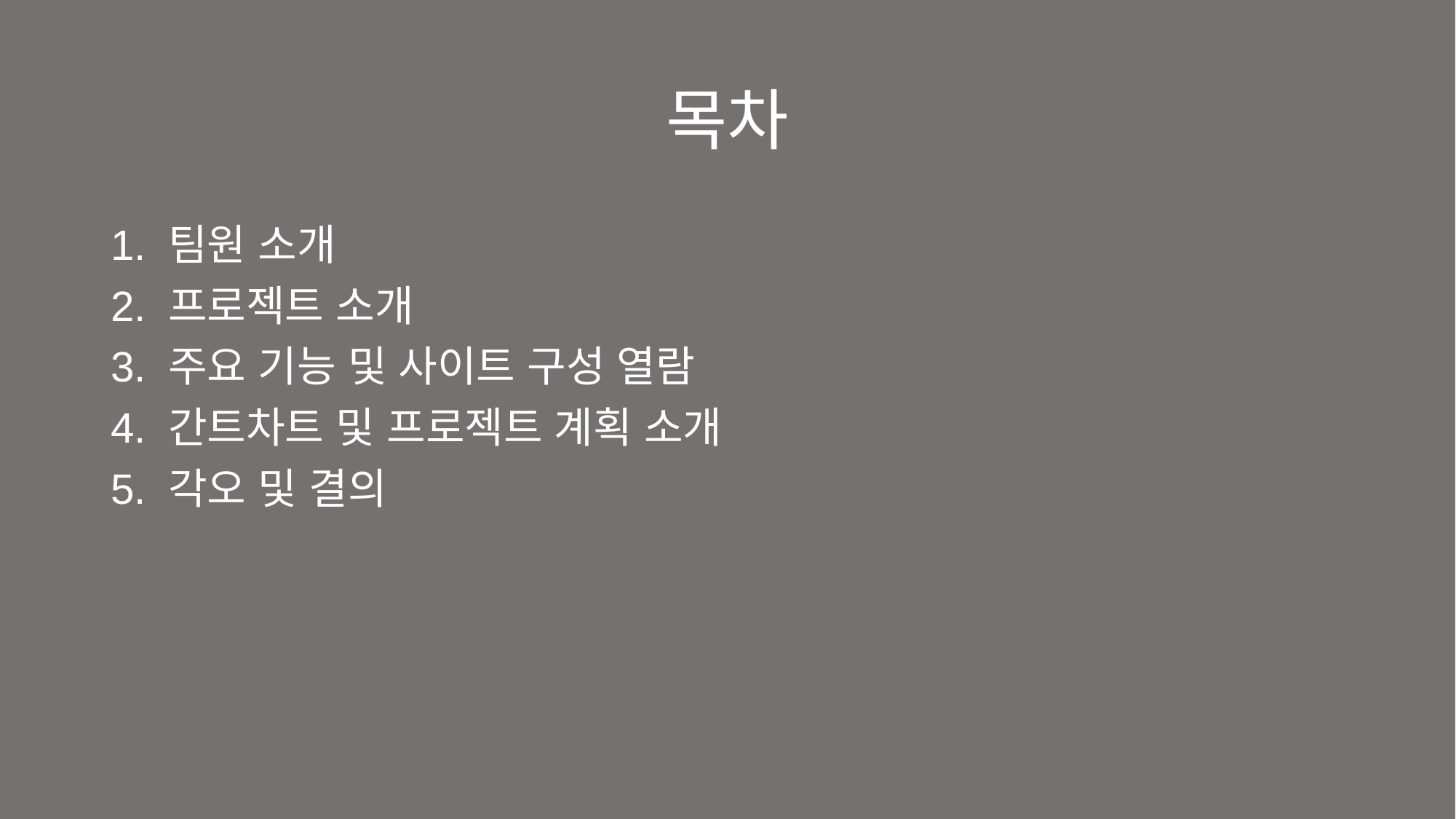

# 목차
1. 팀원 소개
2. 프로젝트 소개
3. 주요 기능 및 사이트 구성 열람
4. 간트차트 및 프로젝트 계획 소개
5. 각오 및 결의